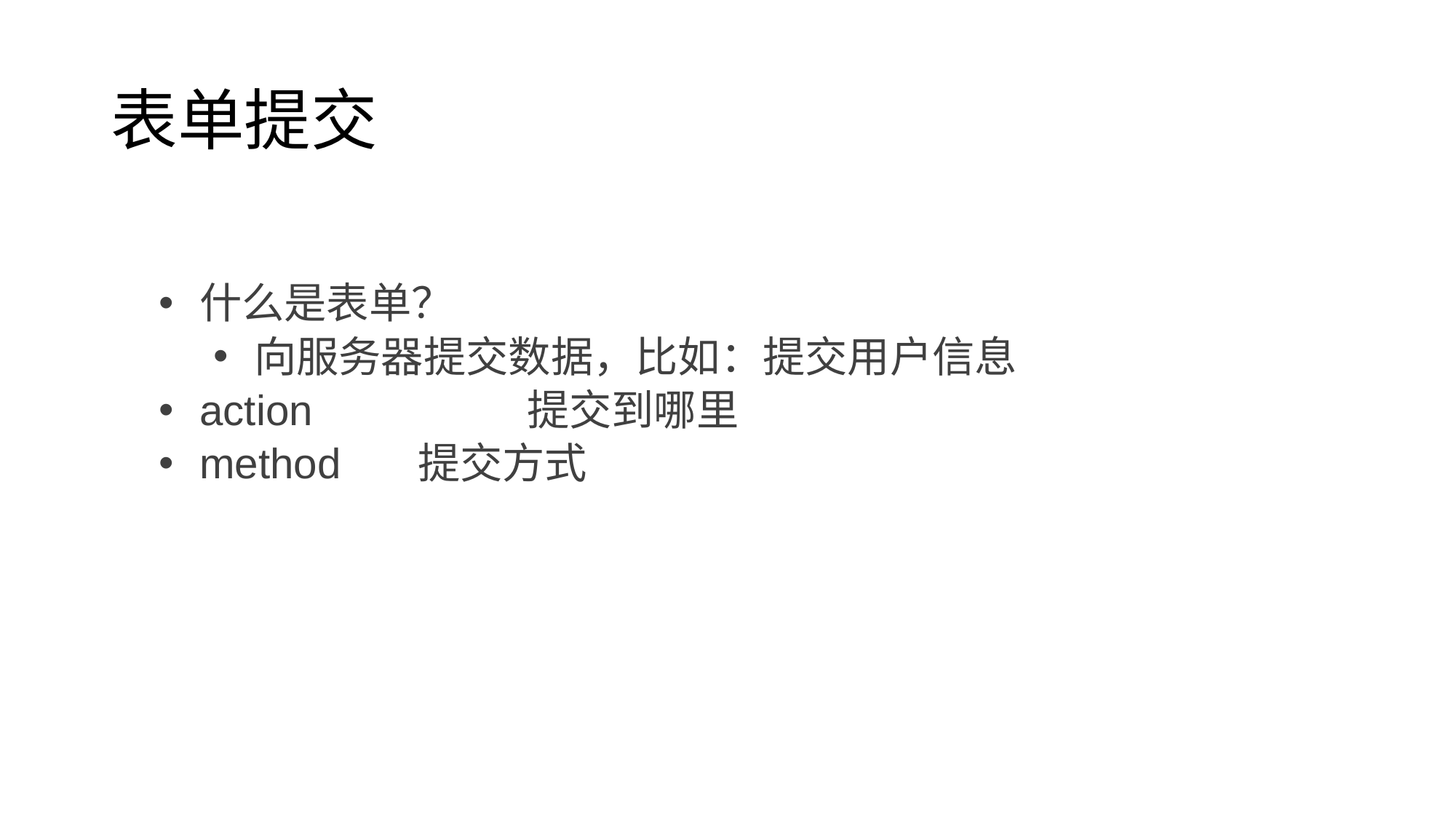

# 表单提交

什么是表单？
向服务器提交数据，比如：提交用户信息
action		提交到哪里
method	提交方式